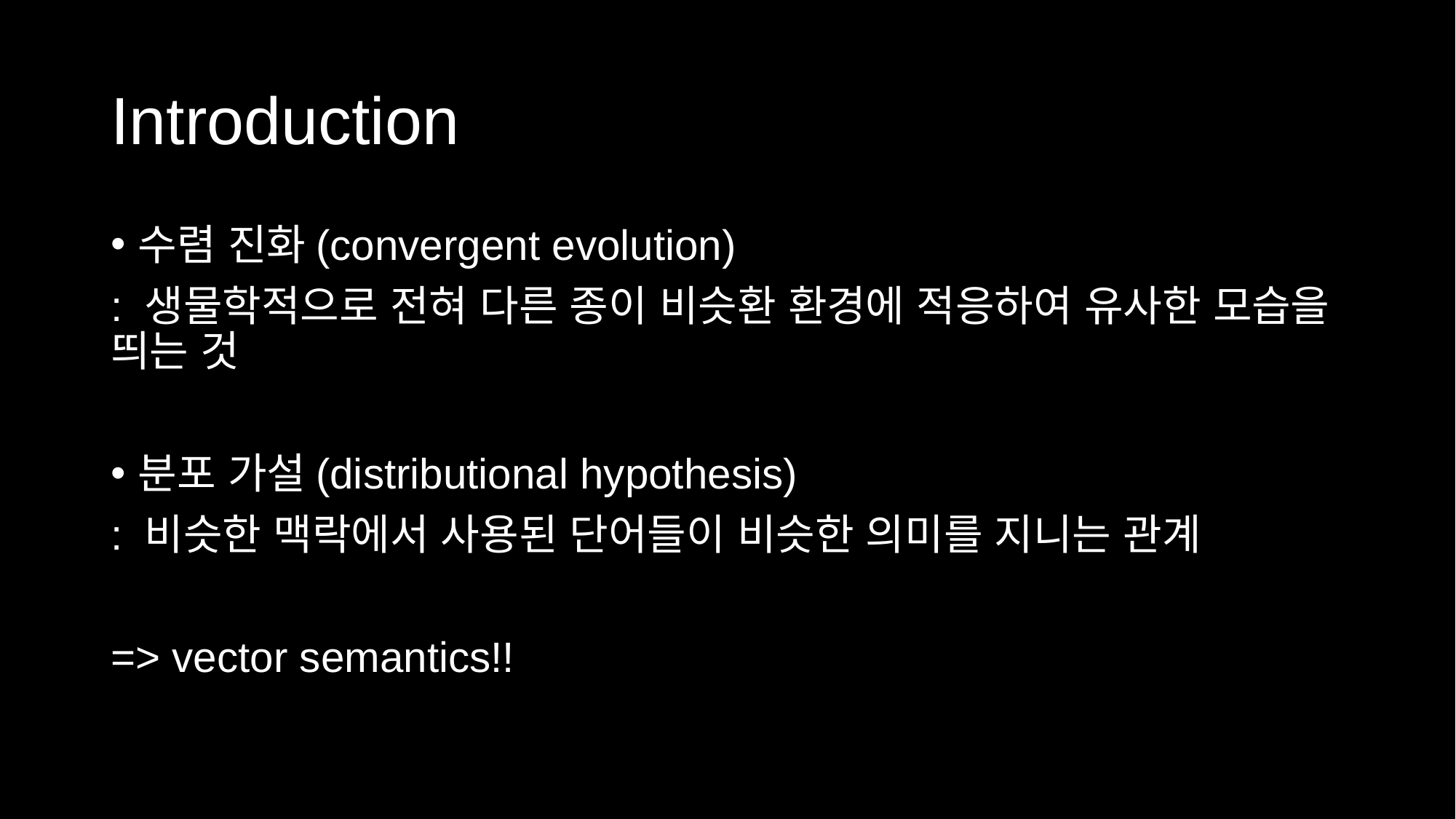

# Introduction
수렴 진화(convergent evolution)
: 생물학적으로 전혀 다른 종이 비슷환 환경에 적응하여 유사한 모습을 띄는 것

분포 가설(distributional hypothesis)
: 비슷한 맥락에서 사용된 단어들이 비슷한 의미를 지니는 관계

=> vector semantics!!